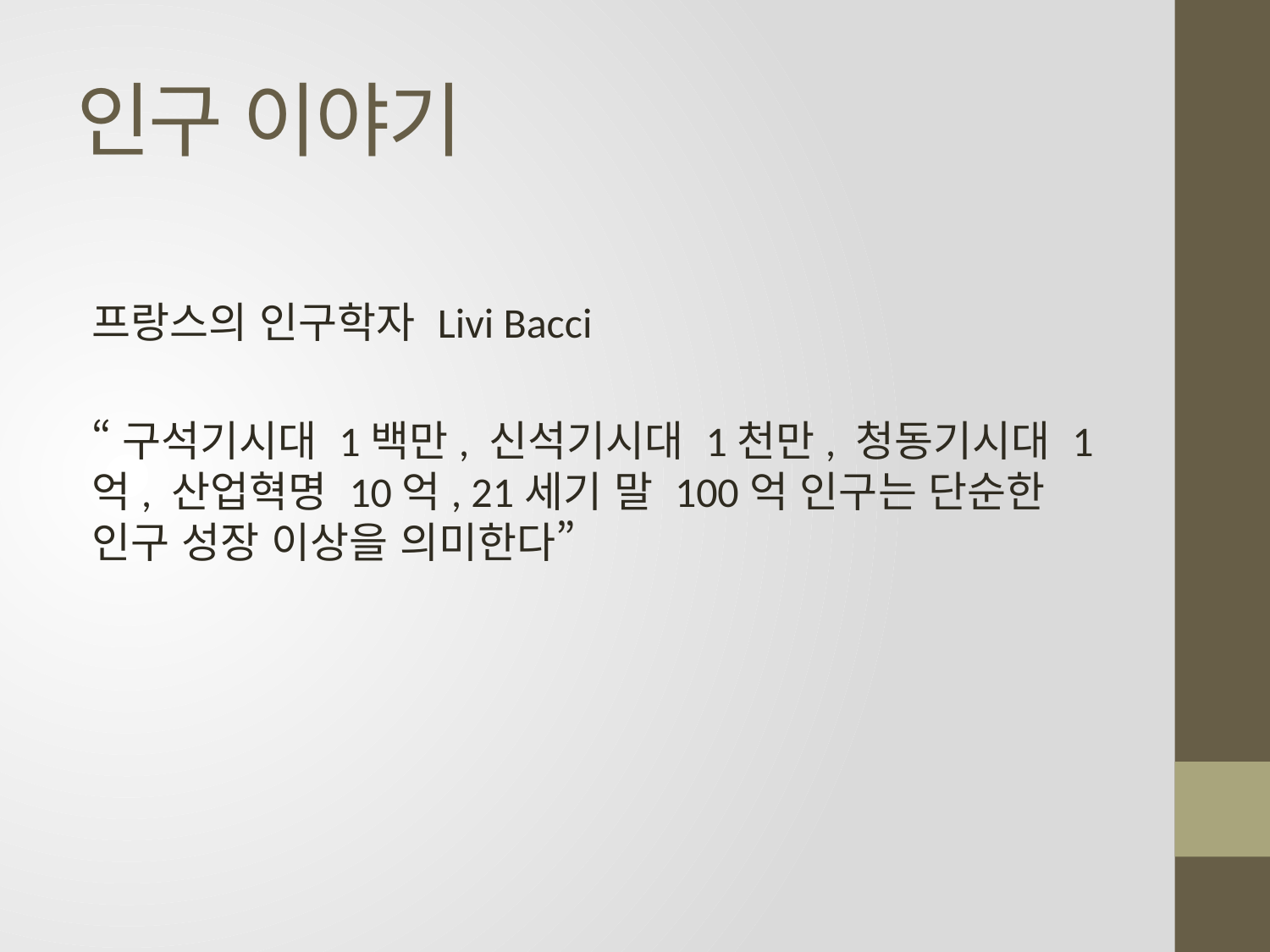

# 인구 이야기

프랑스의 인구학자 Livi Bacci

“구석기시대 1백만, 신석기시대 1천만, 청동기시대 1억, 산업혁명 10억, 21세기 말 100억 인구는 단순한 인구 성장 이상을 의미한다”